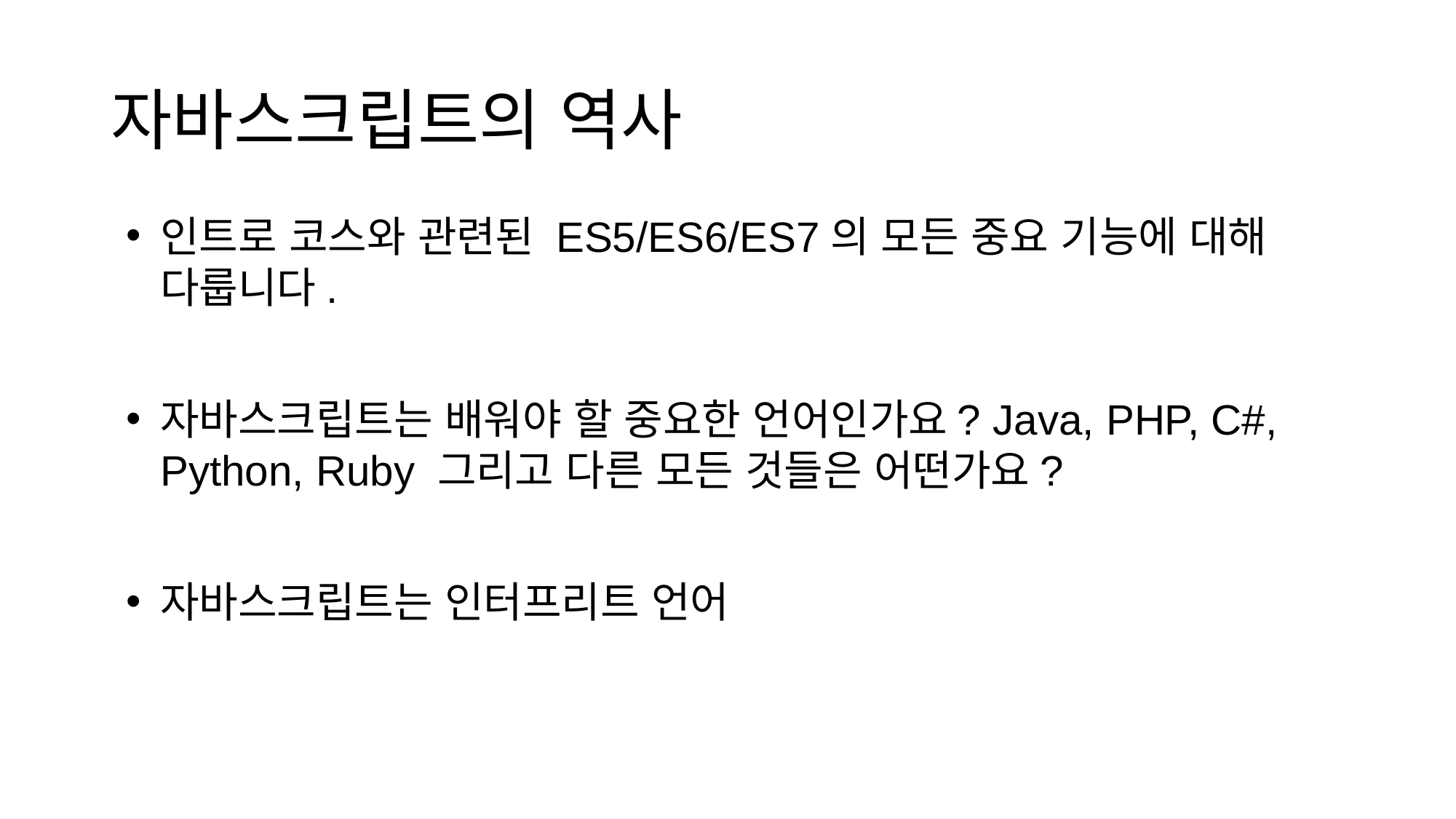

# 자바스크립트의 역사
인트로 코스와 관련된 ES5/ES6/ES7의 모든 중요 기능에 대해 다룹니다.

자바스크립트는 배워야 할 중요한 언어인가요? Java, PHP, C#, Python, Ruby 그리고 다른 모든 것들은 어떤가요?

자바스크립트는 인터프리트 언어